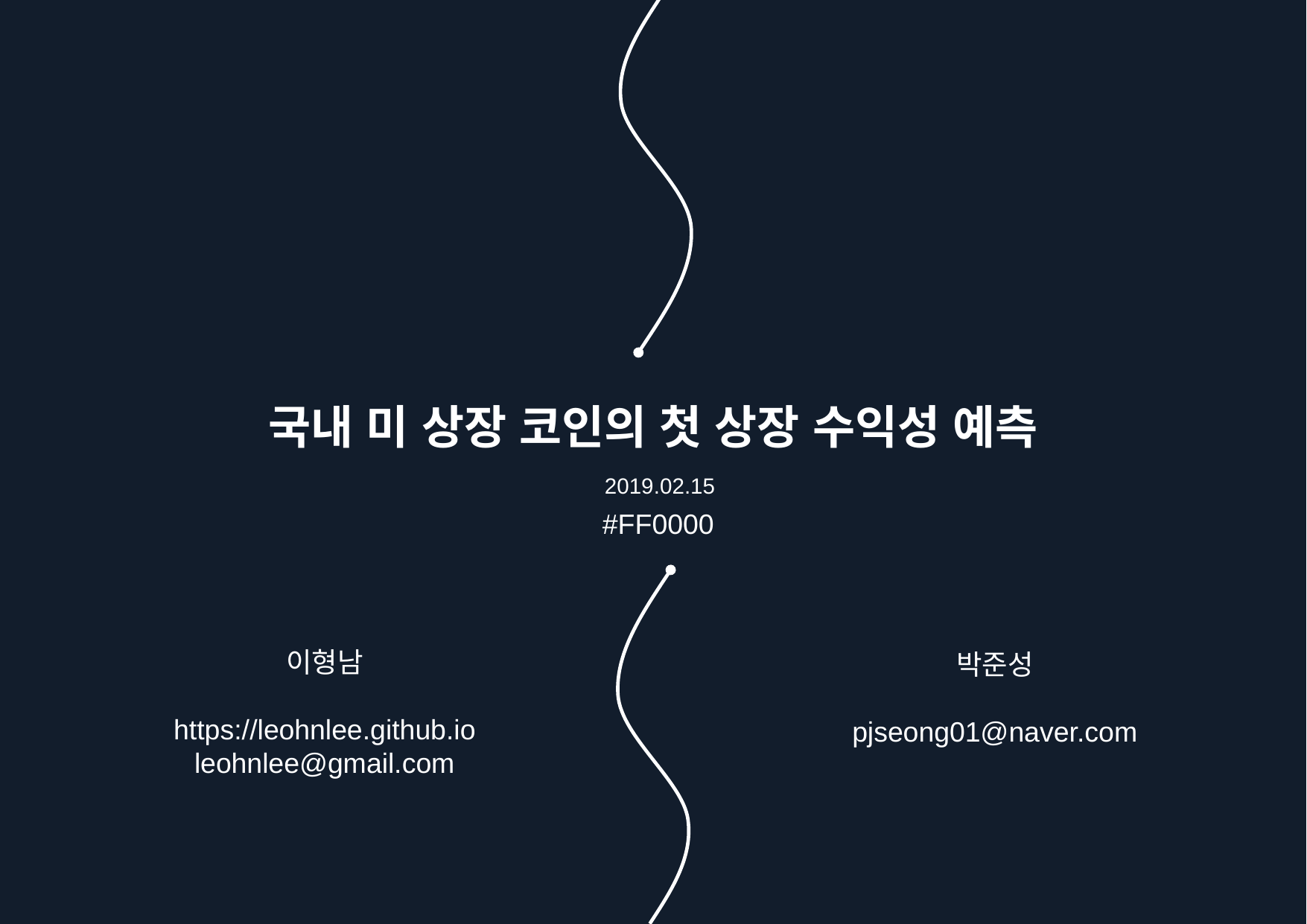

# 국내 미 상장 코인의 첫 상장 수익성 예측
2019.02.15
#FF0000
이형남

https://leohnlee.github.io
leohnlee@gmail.com
박준성

pjseong01@naver.com